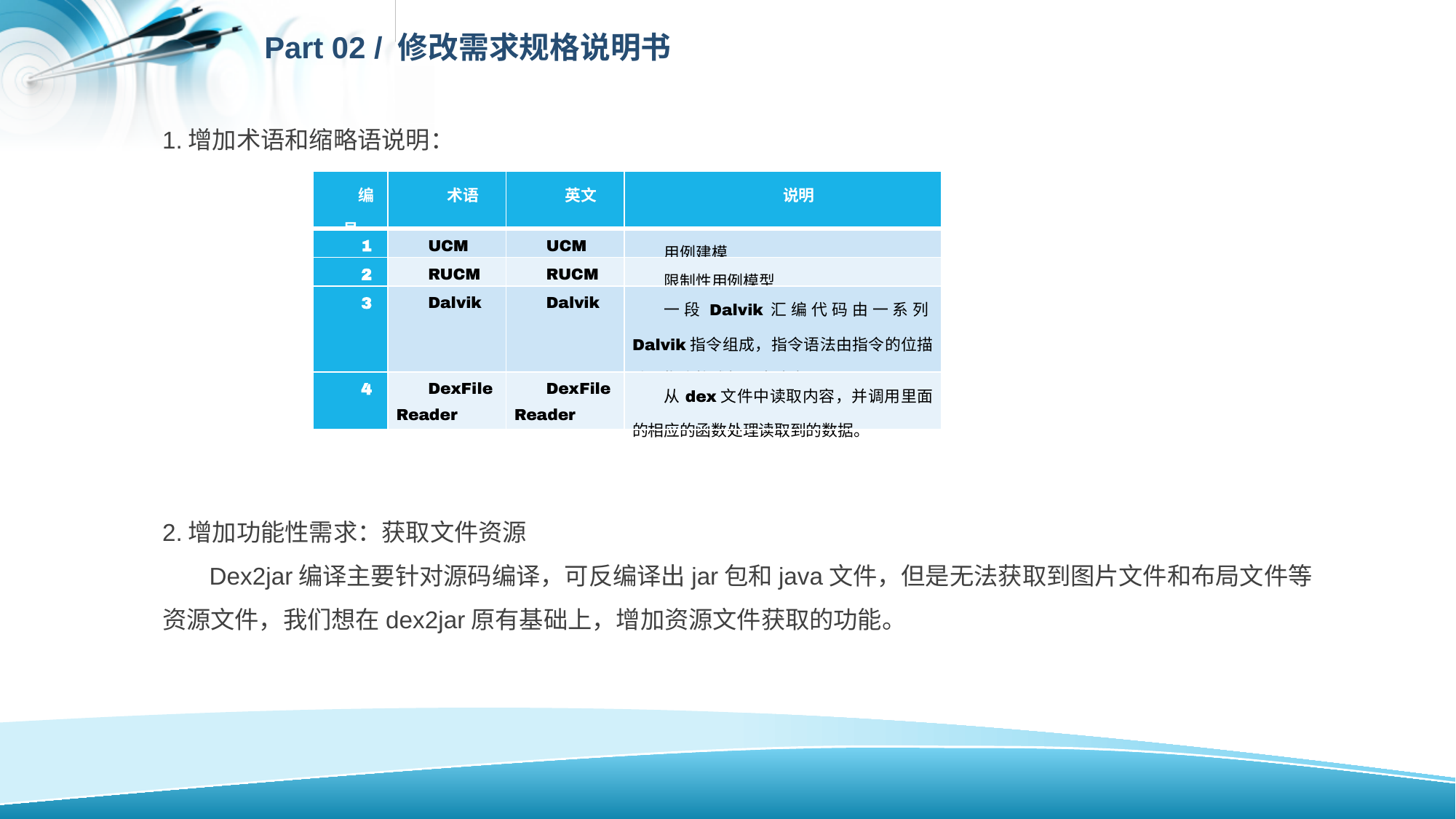

延迟符
Part 02 / 修改需求规格说明书
1.增加术语和缩略语说明：

2.增加功能性需求：获取文件资源
       Dex2jar编译主要针对源码编译，可反编译出jar包和java文件，但是无法获取到图片文件和布局文件等资源文件，我们想在dex2jar原有基础上，增加资源文件获取的功能。

| 编号 | 术语 | 英文 | 说明 |
| --- | --- | --- | --- |
| 1 | UCM | UCM | 用例建模 |
| 2 | RUCM | RUCM | 限制性用例模型 |
| 3 | Dalvik | Dalvik | 一段Dalvik汇编代码由一系列Dalvik指令组成，指令语法由指令的位描述与指令格式标识来决定。 |
| 4 | DexFileReader | DexFileReader | 从dex文件中读取内容，并调用里面的相应的函数处理读取到的数据。 |